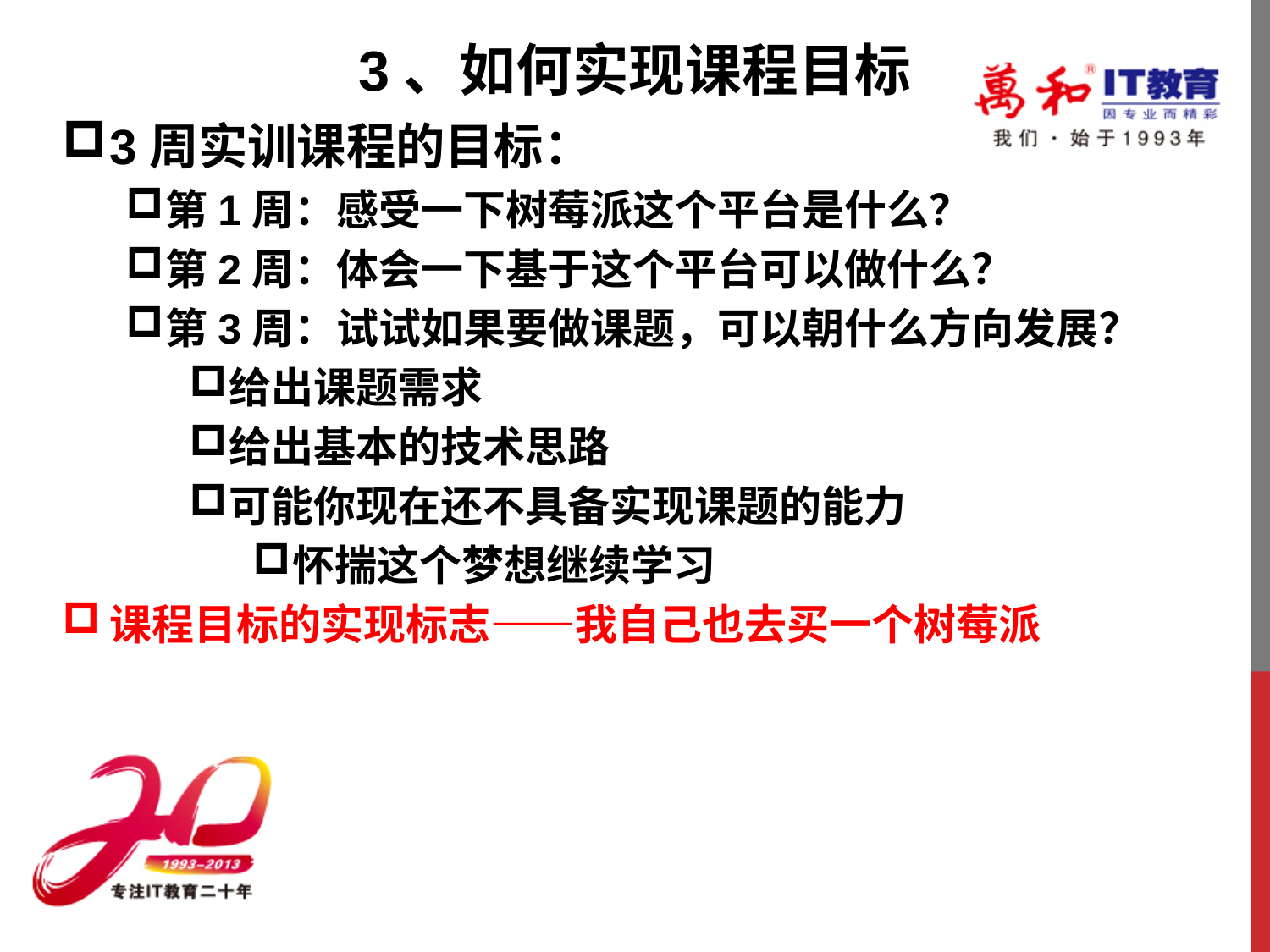

# 3、如何实现课程目标
3周实训课程的目标：
第1周：感受一下树莓派这个平台是什么？
第2周：体会一下基于这个平台可以做什么？
第3周：试试如果要做课题，可以朝什么方向发展？
给出课题需求
给出基本的技术思路
可能你现在还不具备实现课题的能力
怀揣这个梦想继续学习
课程目标的实现标志——我自己也去买一个树莓派